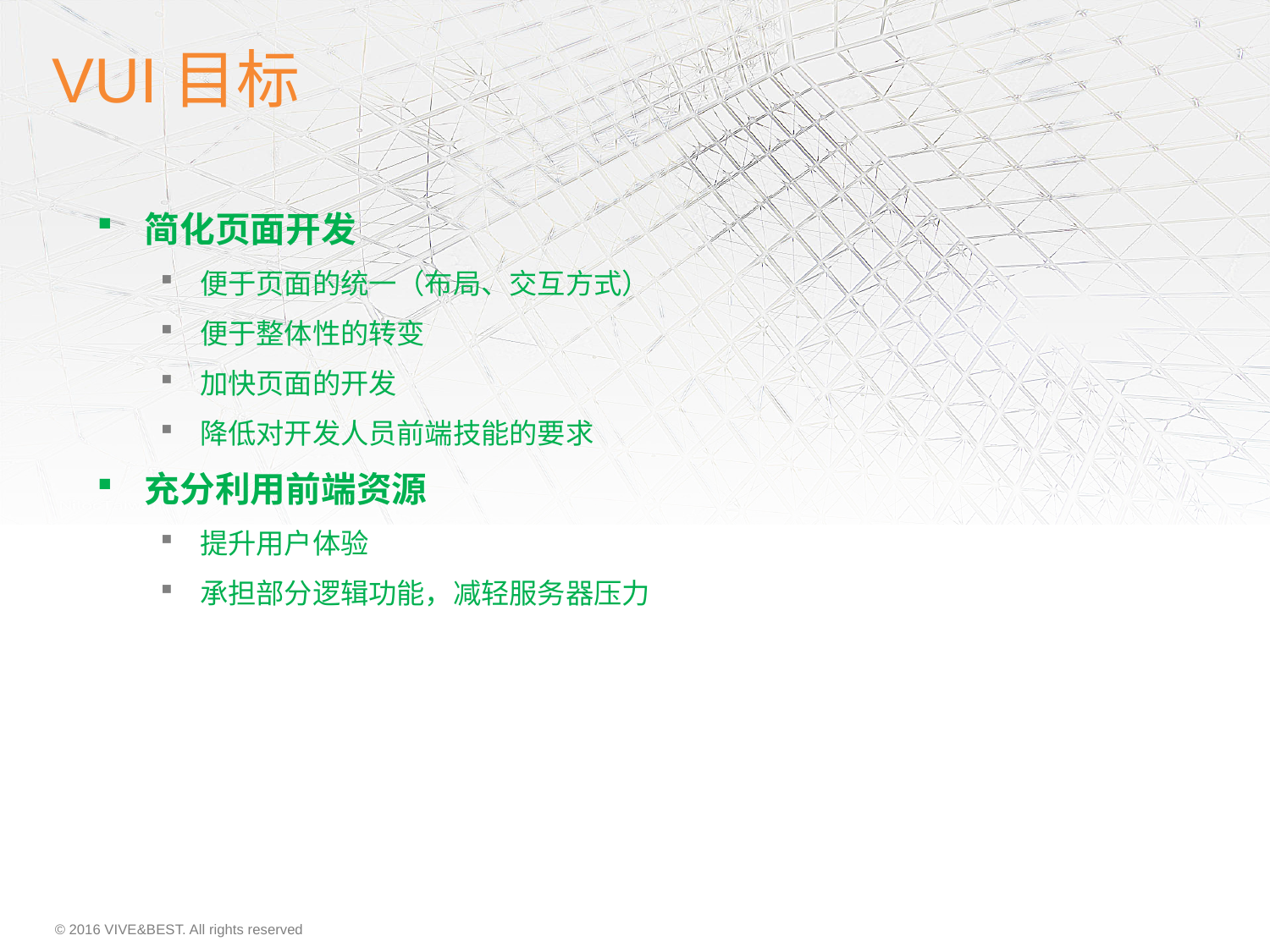

# VUI目标

简化页面开发
便于页面的统一（布局、交互方式）
便于整体性的转变
加快页面的开发
降低对开发人员前端技能的要求
充分利用前端资源
提升用户体验
承担部分逻辑功能，减轻服务器压力